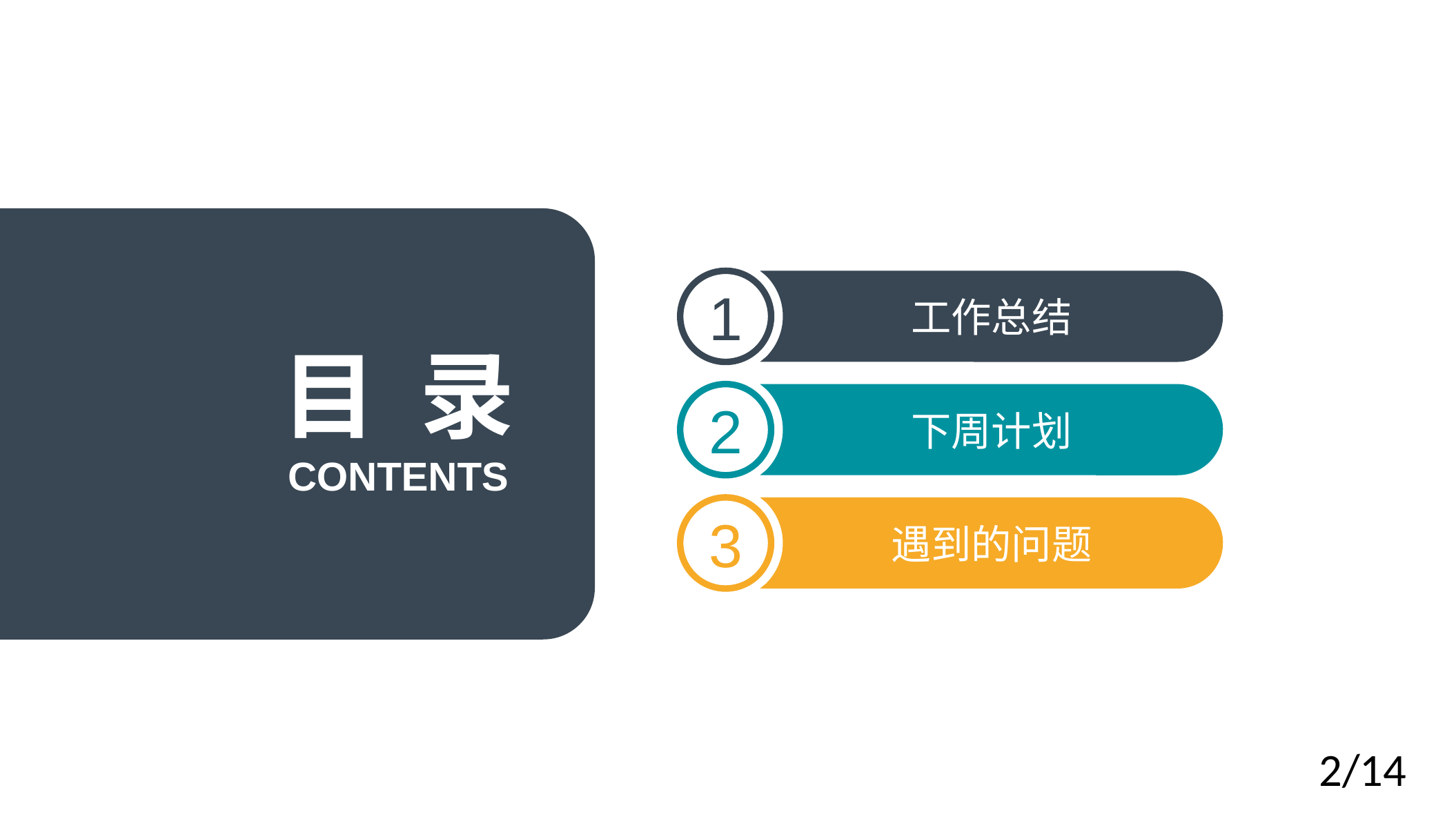

1
工作总结
目  录
2
下周计划
CONTENTS
3
遇到的问题
2/14